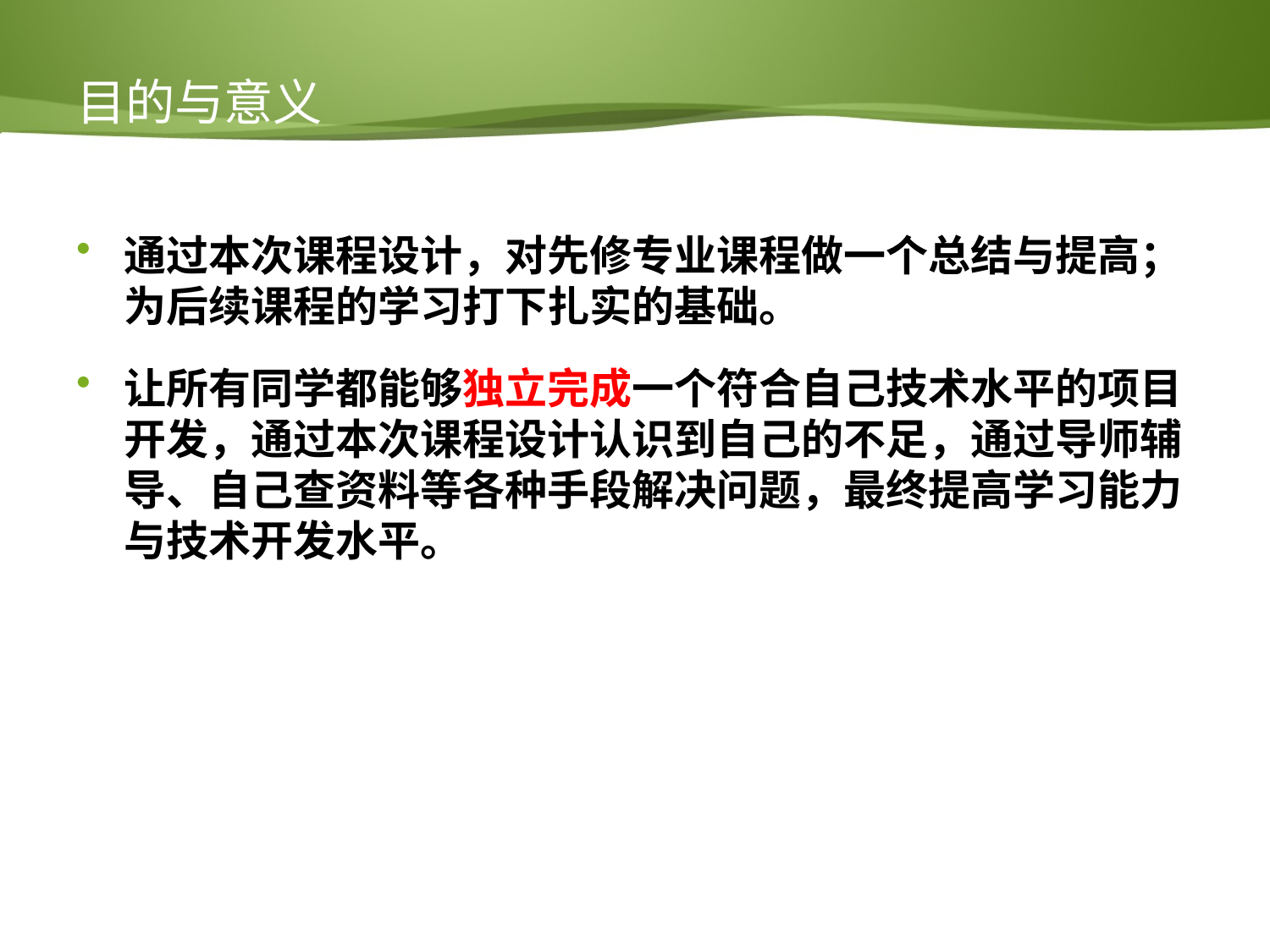

目的与意义
通过本次课程设计，对先修专业课程做一个总结与提高；为后续课程的学习打下扎实的基础。
让所有同学都能够独立完成一个符合自己技术水平的项目开发，通过本次课程设计认识到自己的不足，通过导师辅导、自己查资料等各种手段解决问题，最终提高学习能力与技术开发水平。